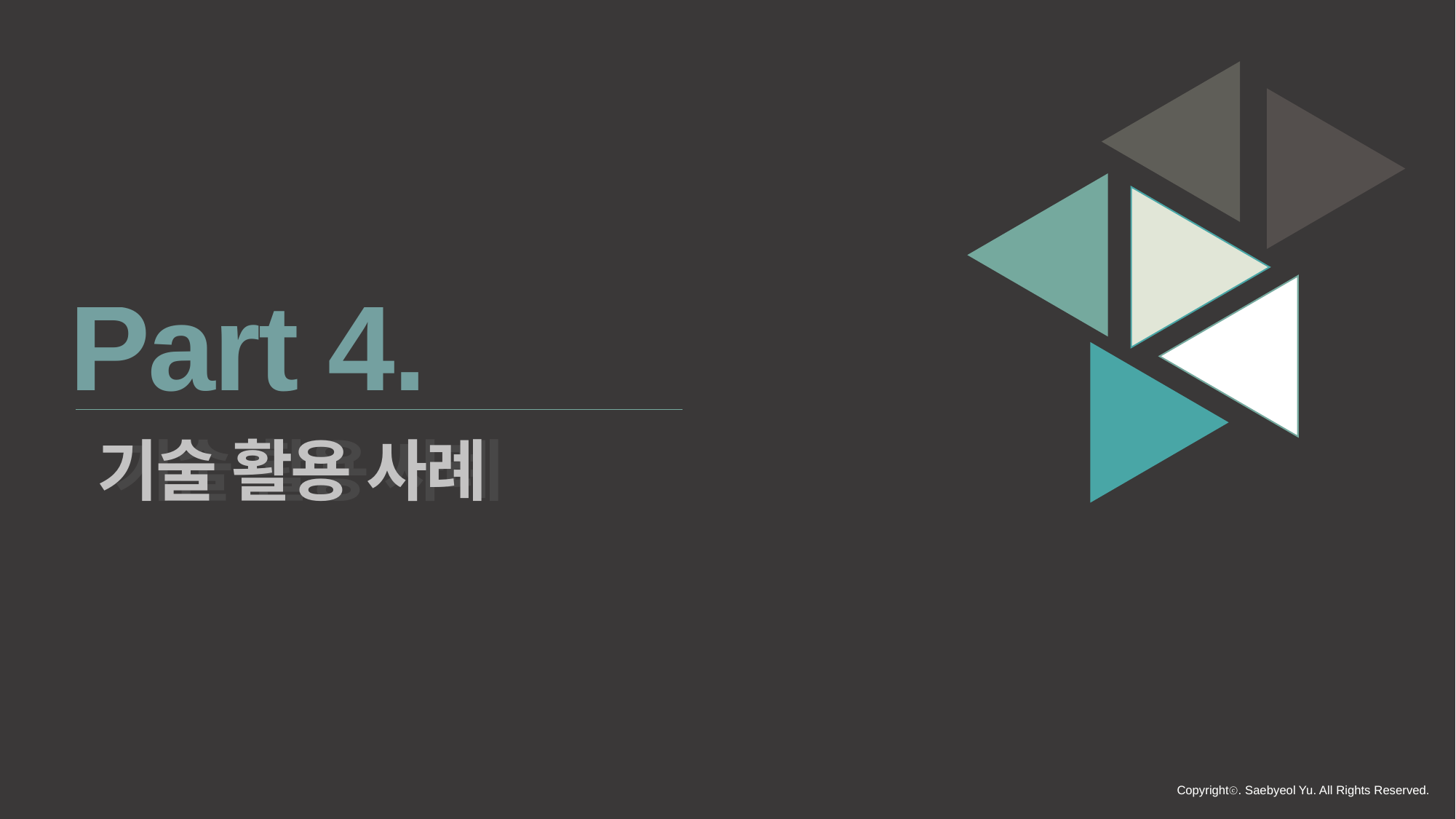

Part 4.
기술 활용 사례
기술 활용 사례
Copyrightⓒ. Saebyeol Yu. All Rights Reserved.